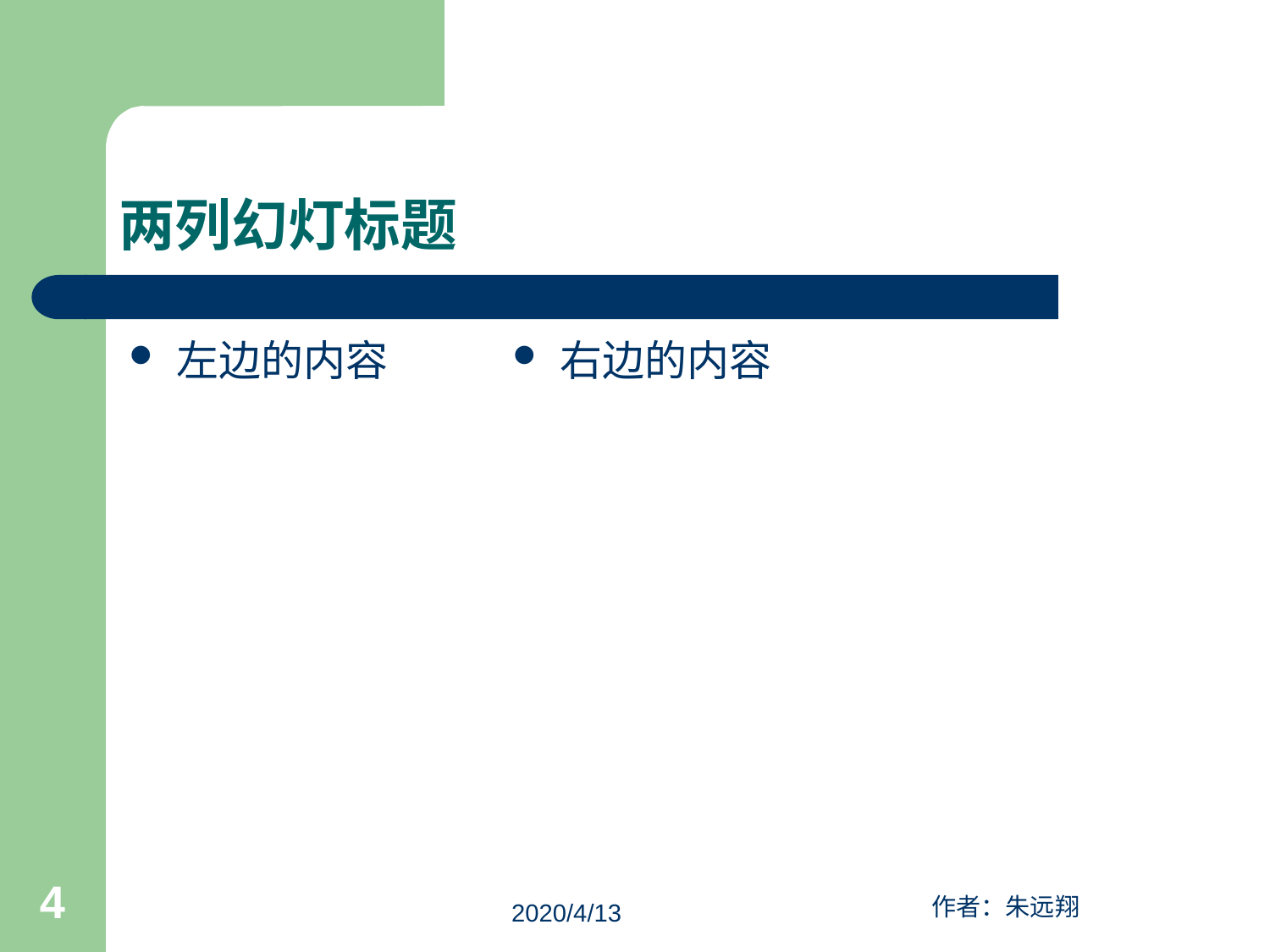

# 两列幻灯标题
左边的内容
右边的内容
4
2020/4/13
作者：朱远翔